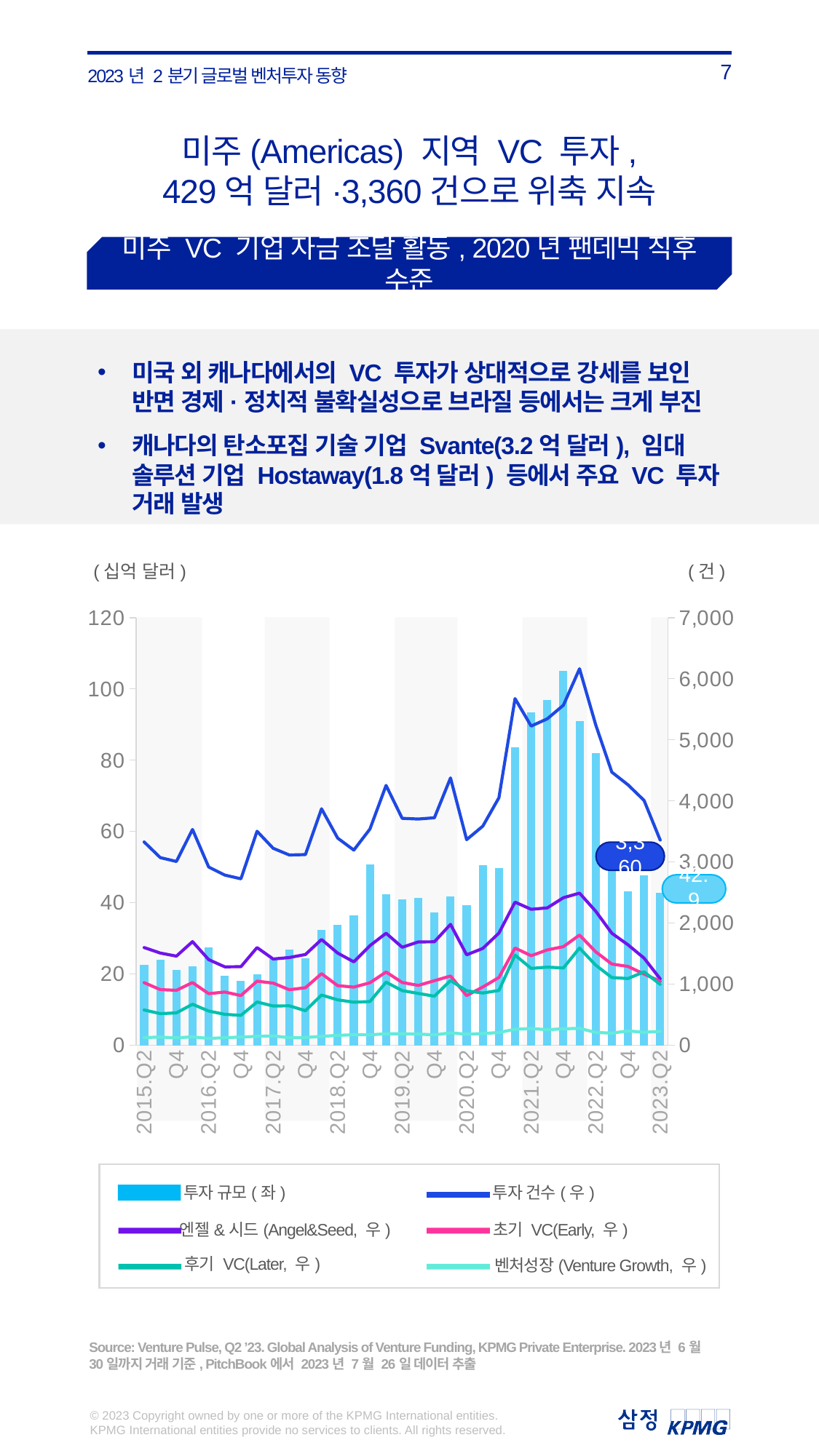

미주(Americas) 지역 VC 투자,
429억 달러·3,360건으로 위축 지속
미주 VC 기업 자금 조달 활동, 2020년 팬데믹 직후 수준

미국 외 캐나다에서의 VC 투자가 상대적으로 강세를 보인 반면 경제·정치적 불확실성으로 브라질 등에서는 크게 부진
캐나다의 탄소포집 기술 기업 Svante(3.2억 달러), 임대 솔루션 기업 Hostaway(1.8억 달러) 등에서 주요 VC 투자 거래 발생
(십억 달러)
(건)

### Chart

| Category | 투자 규모(좌) | 투자 건수(우) | 앤젤&시드(Angel&Seed, 우) | 초기 VC(Early, 우) | 후기 VC (Later, 우) | 벤처성장(Venture Growth, 우) |
|---|---|---|---|---|---|---|
| 2015.Q2 | 22.476742936233002 | 3329.0 | 1600.0 | 1025.0 | 578.0 | 126.0 |
| Q3 | 24.076992206192 | 3073.0 | 1510.0 | 911.0 | 518.0 | 134.0 |
| Q4 | 21.092358953668 | 3010.0 | 1459.0 | 900.0 | 530.0 | 121.0 |
| Q1 | 22.238970128541002 | 3534.0 | 1697.0 | 1027.0 | 672.0 | 138.0 |
| 2016.Q2 | 27.490889032088 | 2919.0 | 1402.0 | 845.0 | 560.0 | 112.0 |
| Q3 | 19.411642993475002 | 2787.0 | 1284.0 | 872.0 | 507.0 | 124.0 |
| Q4 | 18.101748411113 | 2726.0 | 1287.0 | 814.0 | 490.0 | 135.0 |
| Q1 | 19.820498931739998 | 3504.0 | 1600.0 | 1049.0 | 709.0 | 146.0 |
| 2017.Q2 | 24.109836361679 | 3226.0 | 1412.0 | 1018.0 | 643.0 | 153.0 |
| Q3 | 26.772346519965 | 3116.0 | 1437.0 | 909.0 | 646.0 | 124.0 |
| Q4 | 24.481493622134 | 3122.0 | 1486.0 | 942.0 | 566.0 | 128.0 |
| Q1 | 32.46171342331 | 3872.0 | 1732.0 | 1172.0 | 823.0 | 145.0 |
| 2018.Q2 | 33.777424066734 | 3392.0 | 1509.0 | 976.0 | 744.0 | 163.0 |
| Q3 | 36.436619547756 | 3196.0 | 1366.0 | 953.0 | 705.0 | 172.0 |
| Q4 | 50.807296254177004 | 3541.0 | 1631.0 | 1023.0 | 716.0 | 171.0 |
| Q1 | 42.447803948686 | 4255.0 | 1834.0 | 1200.0 | 1033.0 | 188.0 |
| 2019.Q2 | 41.00412964405 | 3716.0 | 1605.0 | 1028.0 | 895.0 | 188.0 |
| Q3 | 41.336515675941 | 3705.0 | 1692.0 | 980.0 | 849.0 | 184.0 |
| Q4 | 37.19290943603799 | 3725.0 | 1694.0 | 1057.0 | 804.0 | 170.0 |
| Q1 | 41.700231297062 | 4377.0 | 1980.0 | 1134.0 | 1060.0 | 203.0 |
| 2020.Q2 | 39.418296766582 | 3367.0 | 1481.0 | 813.0 | 892.0 | 181.0 |
| Q3 | 50.477385449482 | 3588.0 | 1586.0 | 954.0 | 856.0 | 192.0 |
| Q4 | 49.656862709574 | 4053.0 | 1837.0 | 1110.0 | 897.0 | 209.0 |
| Q1 | 83.69614103101401 | 5676.0 | 2344.0 | 1592.0 | 1477.0 | 263.0 |
| 2021.Q2 | 93.509361165422 | 5226.0 | 2227.0 | 1466.0 | 1259.0 | 274.0 |
| Q3 | 96.93858872180199 | 5345.0 | 2250.0 | 1561.0 | 1279.0 | 255.0 |
| Q4 | 105.123757090878 | 5568.0 | 2417.0 | 1615.0 | 1266.0 | 270.0 |
| Q1 | 90.95569056375899 | 6165.0 | 2491.0 | 1805.0 | 1592.0 | 277.0 |
| 2022.Q2 | 82.05142009925 | 5250.0 | 2196.0 | 1531.0 | 1312.0 | 211.0 |
| Q3 | 50.357018998752 | 4472.0 | 1834.0 | 1330.0 | 1109.0 | 199.0 |
| Q4 | 43.199912482339 | 4265.0 | 1646.0 | 1291.0 | 1093.0 | 235.0 |
| Q1 | 47.741793207689 | 4009.0 | 1427.0 | 1167.0 | 1202.0 | 213.0 |
| 2023.Q2 | 42.878613457884 | 3360.0 | 1088.0 | 1047.0 | 998.0 | 227.0 |

3,360
42.9

투자 규모(좌)

엔젤&시드(Angel&Seed, 우)
후기 VC(Later, 우)
투자 건수(우)

초기 VC(Early, 우)
벤처성장(Venture Growth, 우)
Source: Venture Pulse, Q2 ’23. Global Analysis of Venture Funding, KPMG Private Enterprise. 2023년 6월 30일까지 거래 기준, PitchBook에서 2023년 7월 26일 데이터 추출